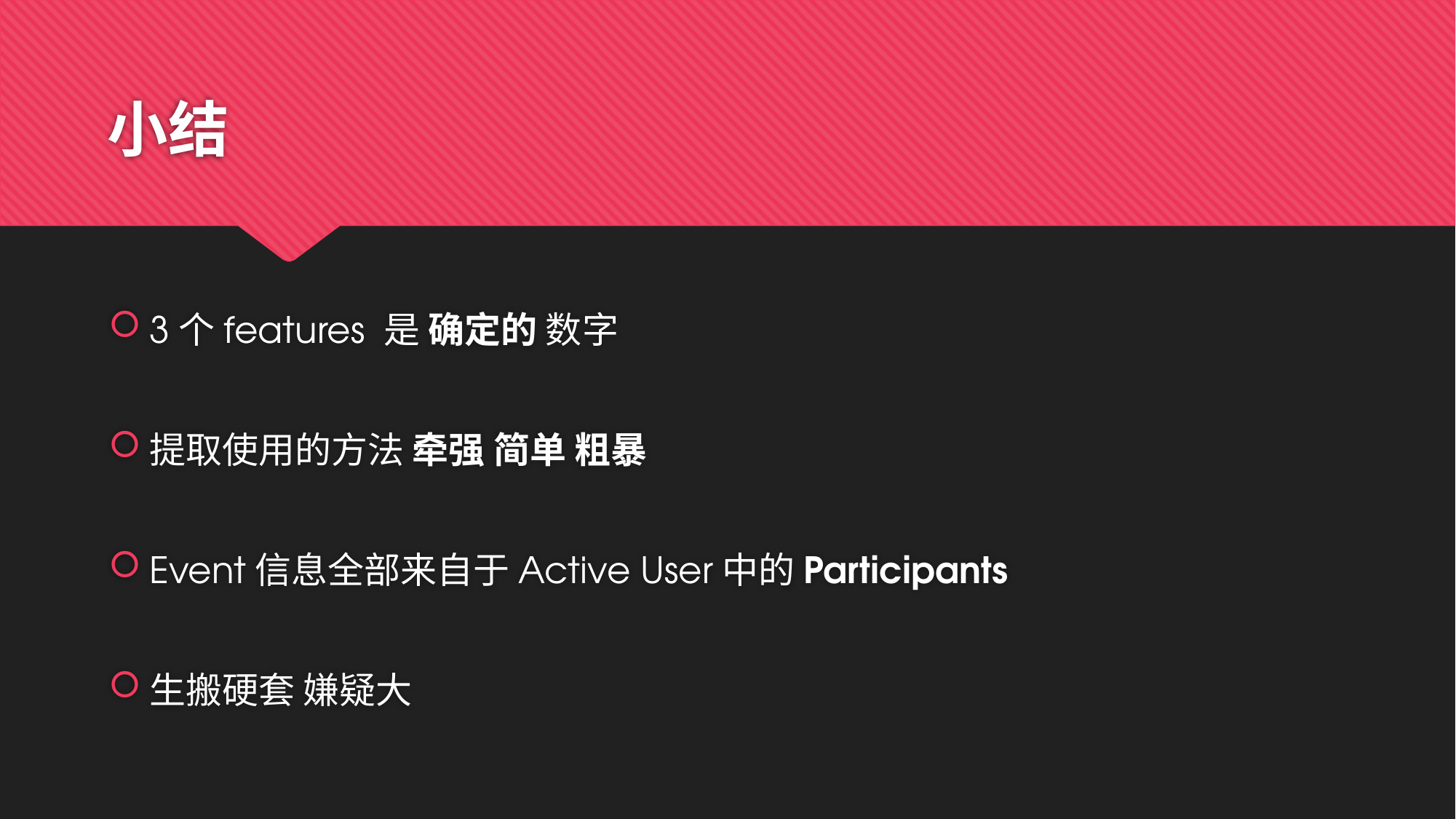

# 小结
3个features 是 确定的 数字

提取使用的方法 牵强 简单 粗暴

Event信息全部来自于Active User中的Participants

生搬硬套 嫌疑大